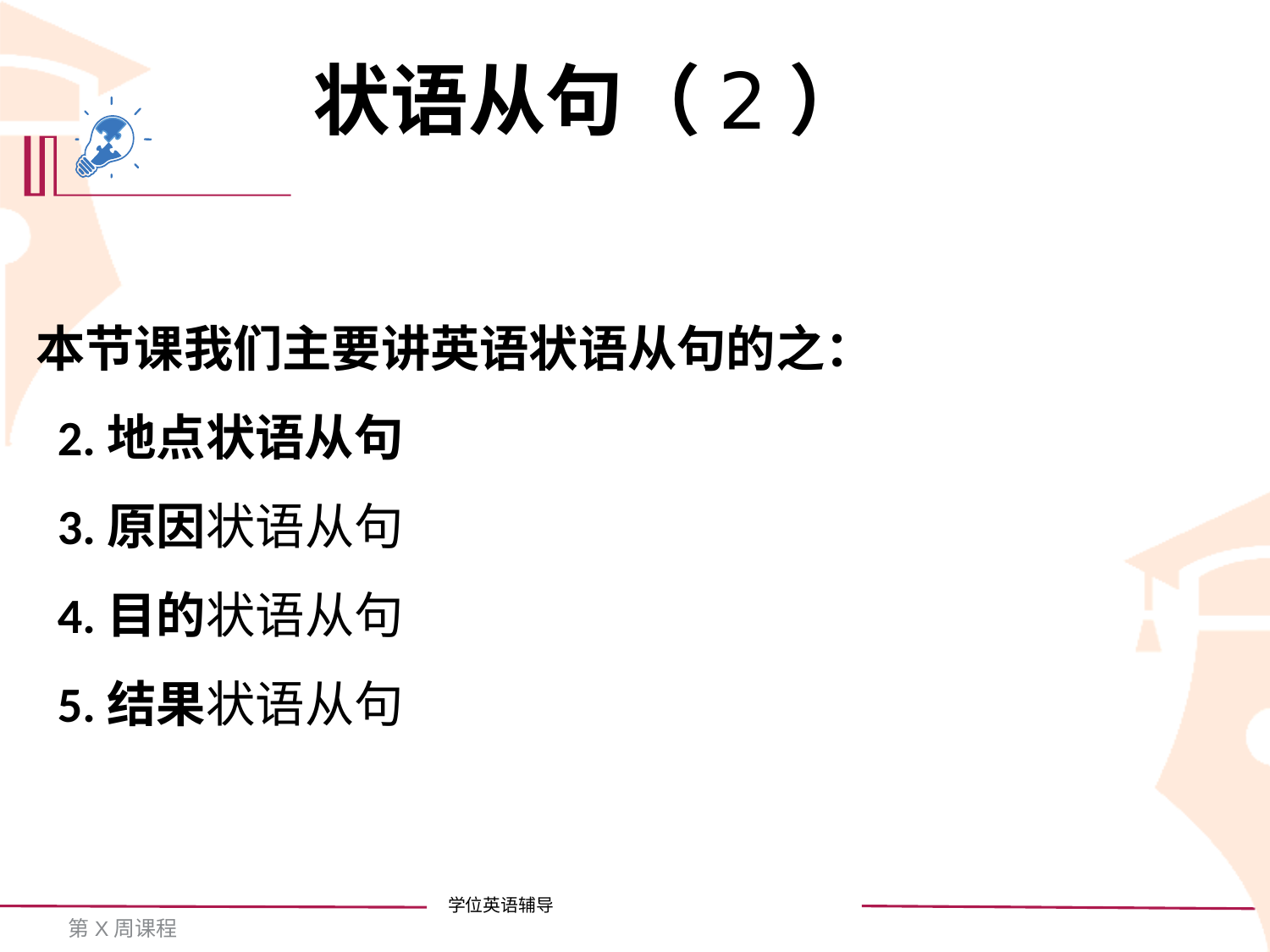

状语从句（2）

 本节课我们主要讲英语状语从句的之：
    2.地点状语从句
    3.原因状语从句
    4.目的状语从句
    5.结果状语从句